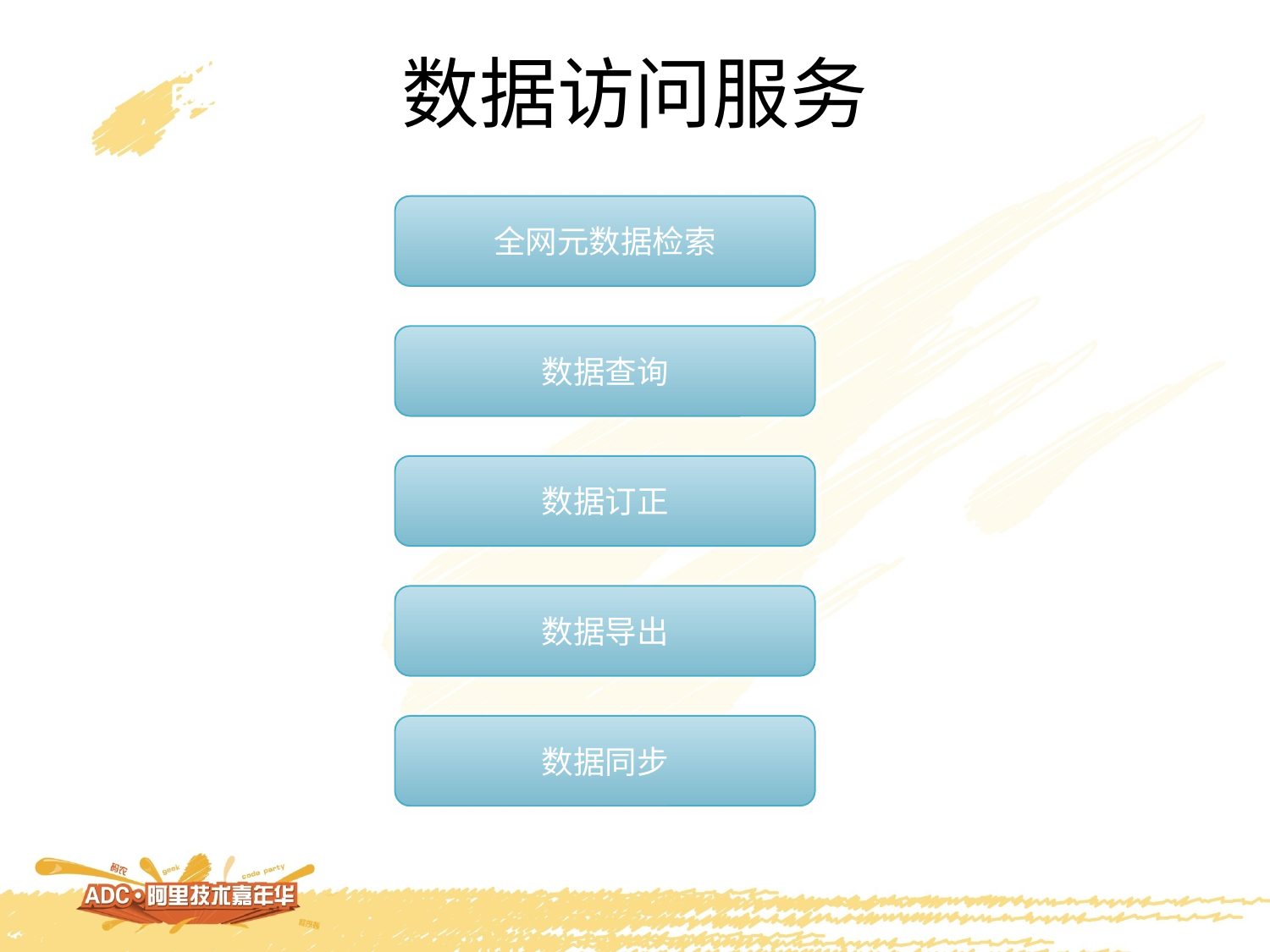

# 数据访问服务

全网元数据检索
数据查询
数据订正
数据导出
数据同步